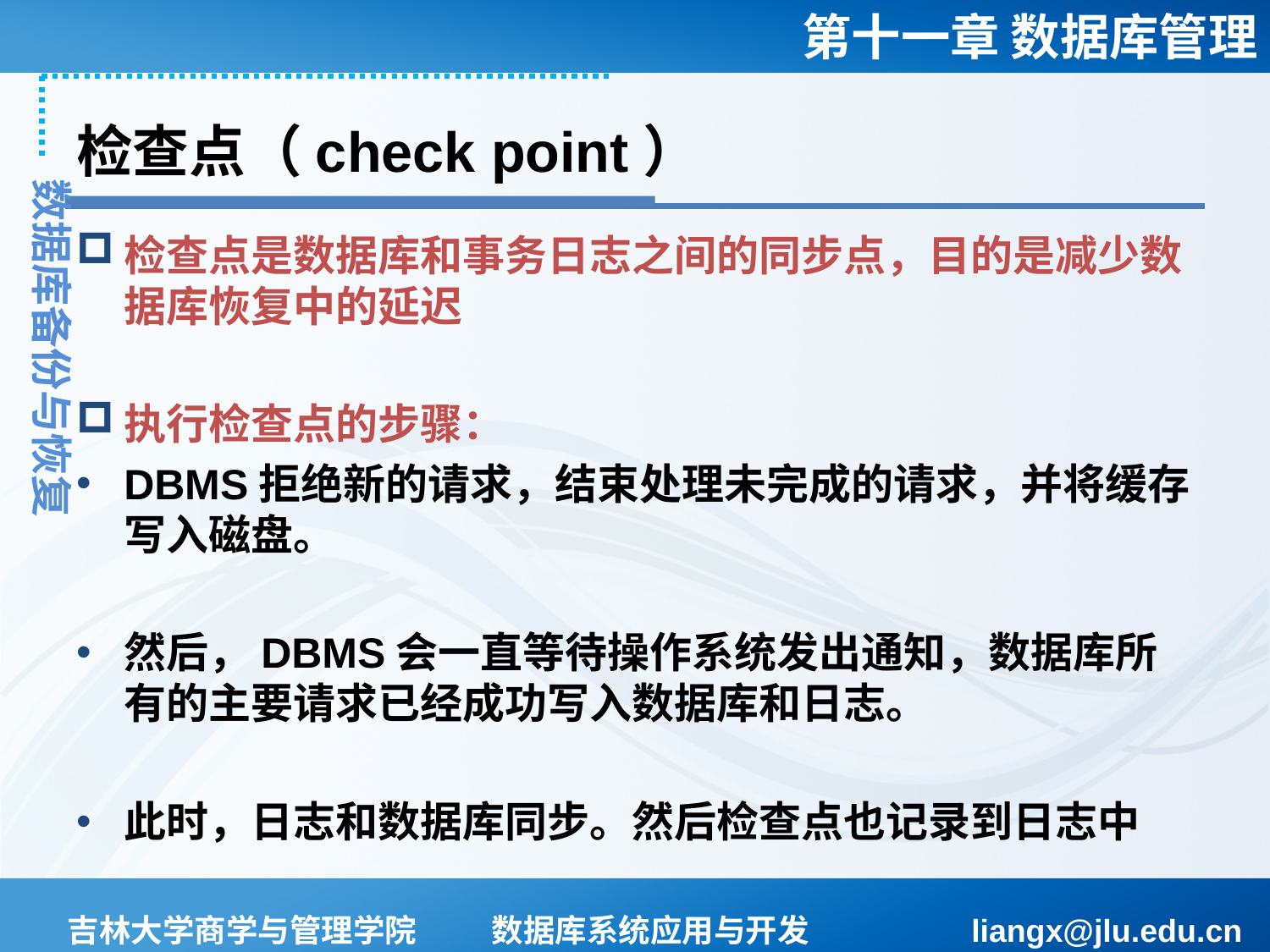

# 检查点（check point）
数据库备份与恢复
检查点是数据库和事务日志之间的同步点，目的是减少数据库恢复中的延迟

执行检查点的步骤：
DBMS拒绝新的请求，结束处理未完成的请求，并将缓存写入磁盘。

然后，DBMS会一直等待操作系统发出通知，数据库所有的主要请求已经成功写入数据库和日志。

此时，日志和数据库同步。然后检查点也记录到日志中